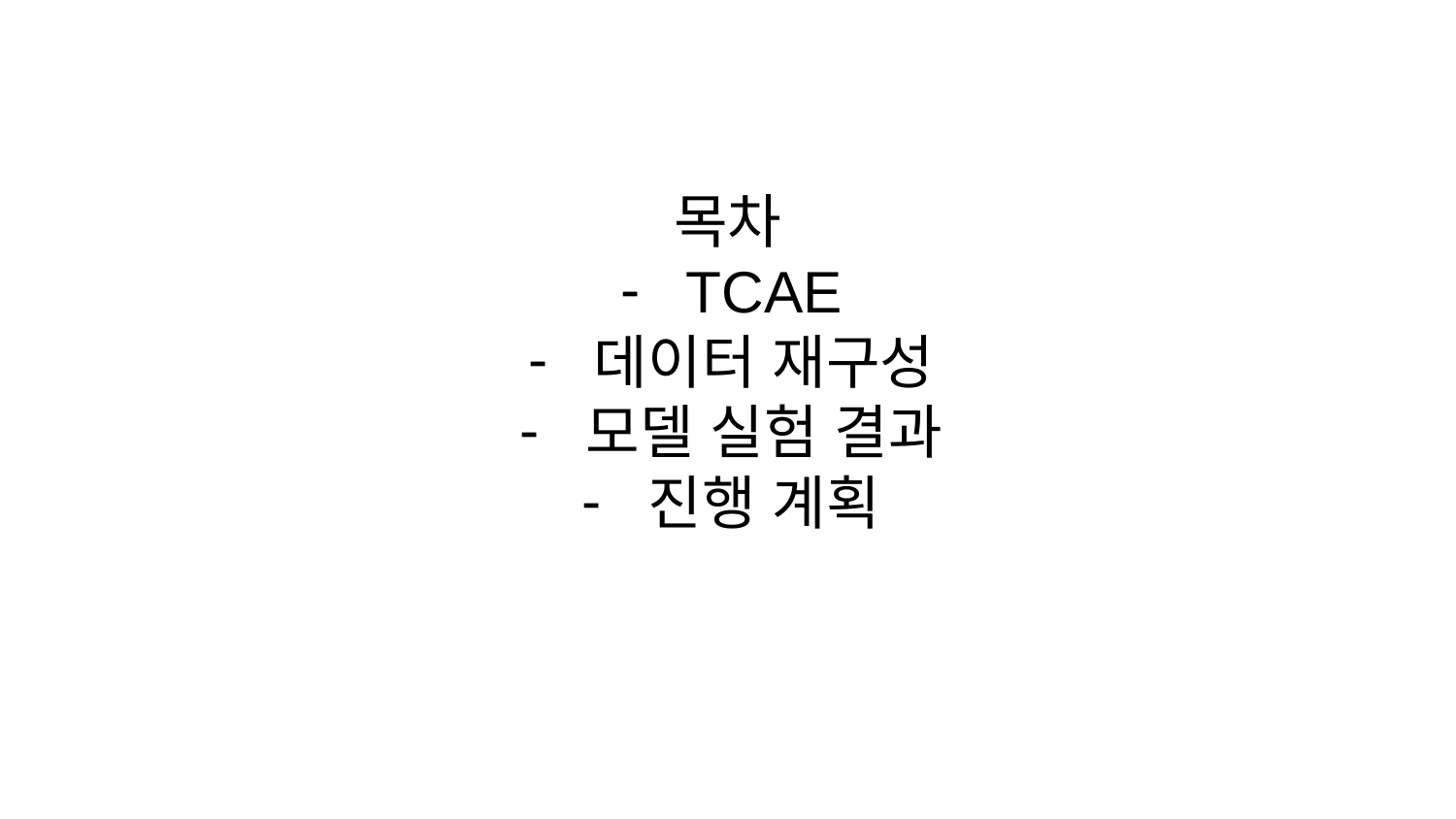

# 목차
TCAE
데이터 재구성
모델 실험 결과
진행 계획